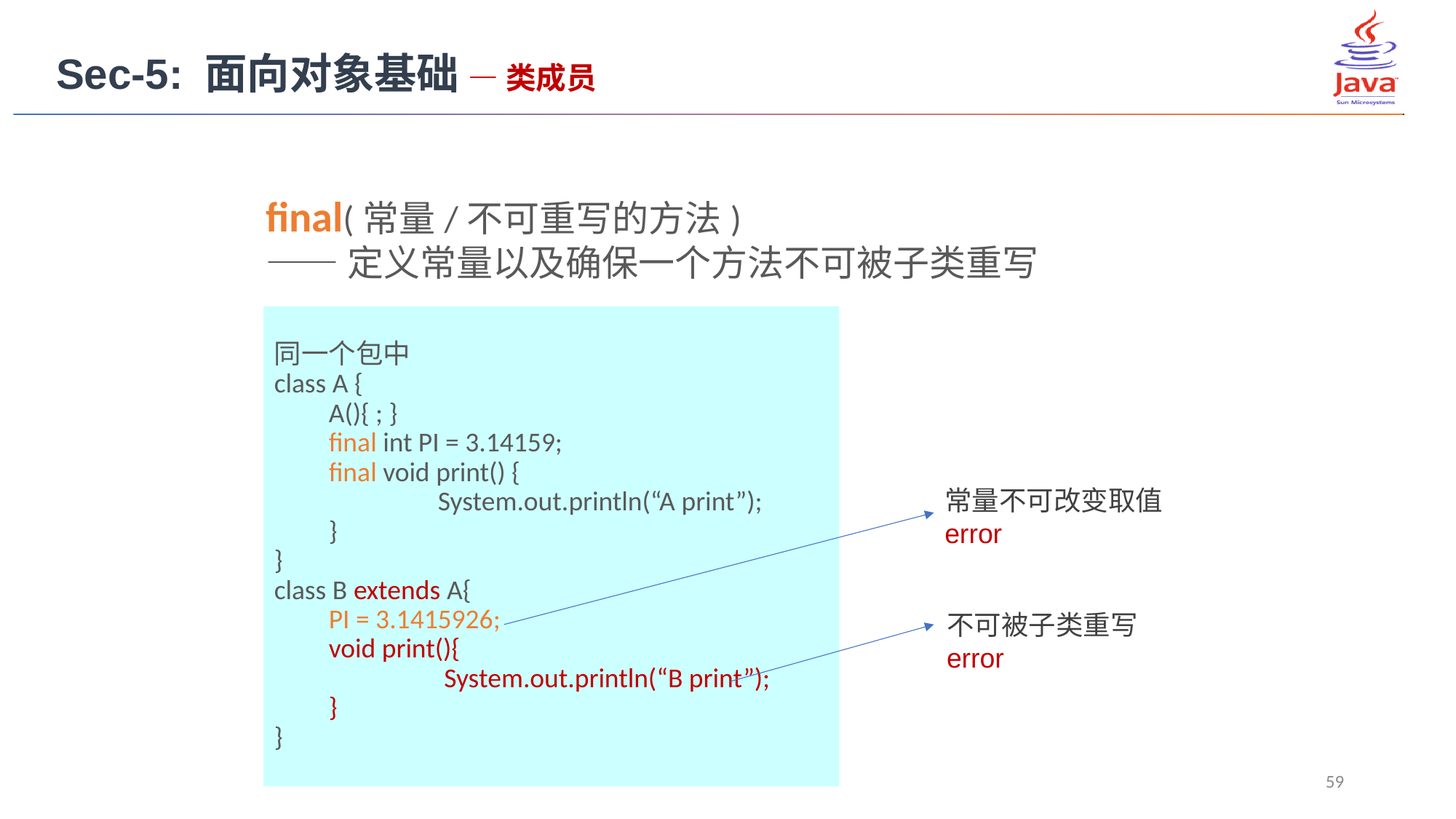

Sec-5: 面向对象基础 — 类成员
final(常量/不可重写的方法)
——定义常量以及确保一个方法不可被子类重写
同一个包中
class A {
	A(){ ; }
	final int PI = 3.14159;
	final void print() {
		System.out.println(“A print”);
	}
}
class B extends A{
	PI = 3.1415926;
	void print(){
		 System.out.println(“B print”);
	}
}
常量不可改变取值
error
不可被子类重写
error
59